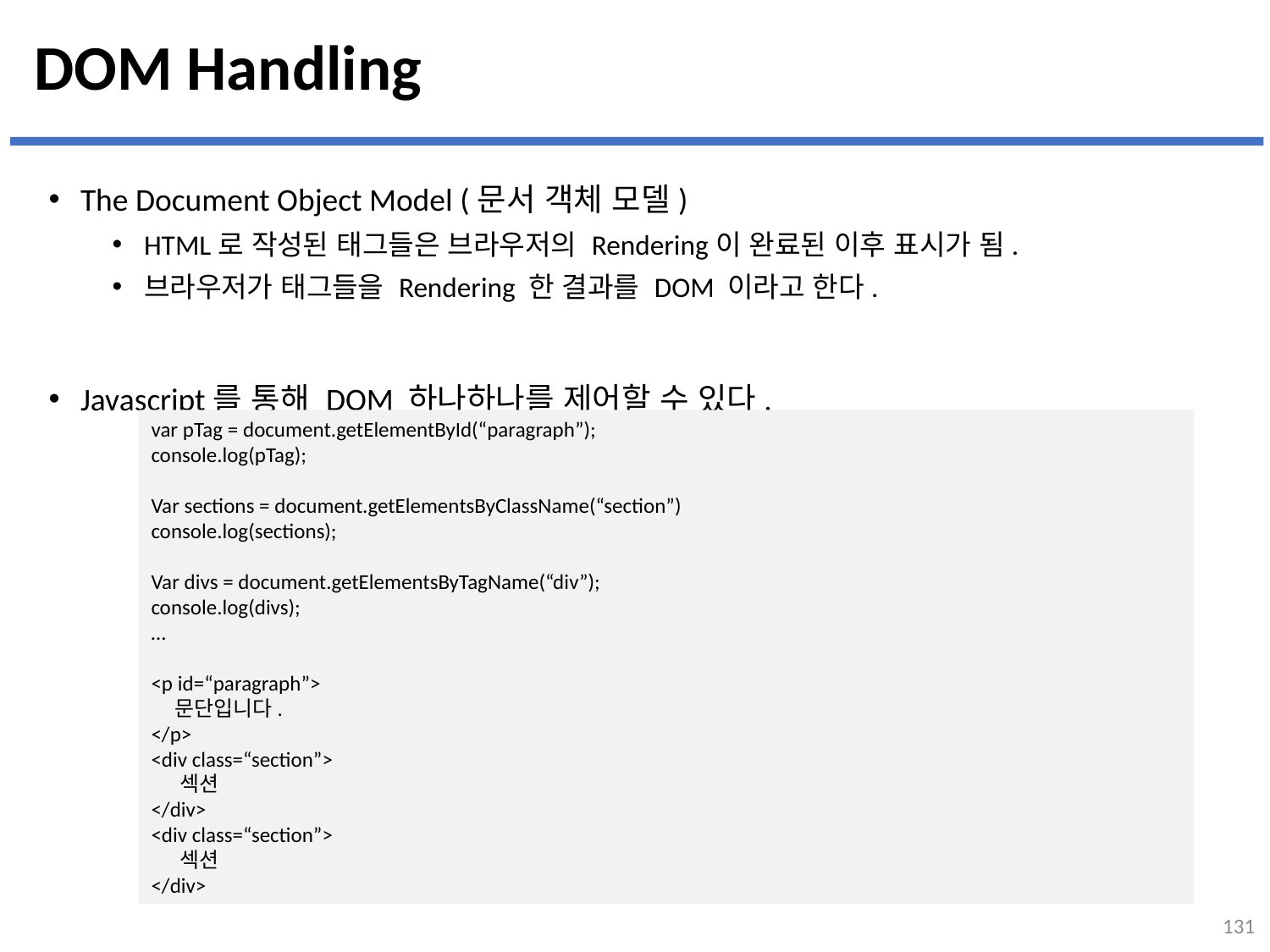

# DOM Handling
The Document Object Model (문서 객체 모델)
HTML로 작성된 태그들은 브라우저의 Rendering이 완료된 이후 표시가 됨.
브라우저가 태그들을 Rendering 한 결과를 DOM 이라고 한다.

Javascript를 통해 DOM 하나하나를 제어할 수 있다.
var pTag = document.getElementById(“paragraph”);
console.log(pTag);

Var sections = document.getElementsByClassName(“section”)
console.log(sections);

Var divs = document.getElementsByTagName(“div”);
console.log(divs);
…

<p id=“paragraph”>
    문단입니다.
</p>
<div class=“section”>
    섹션
</div>
<div class=“section”>
    섹션
</div>
131